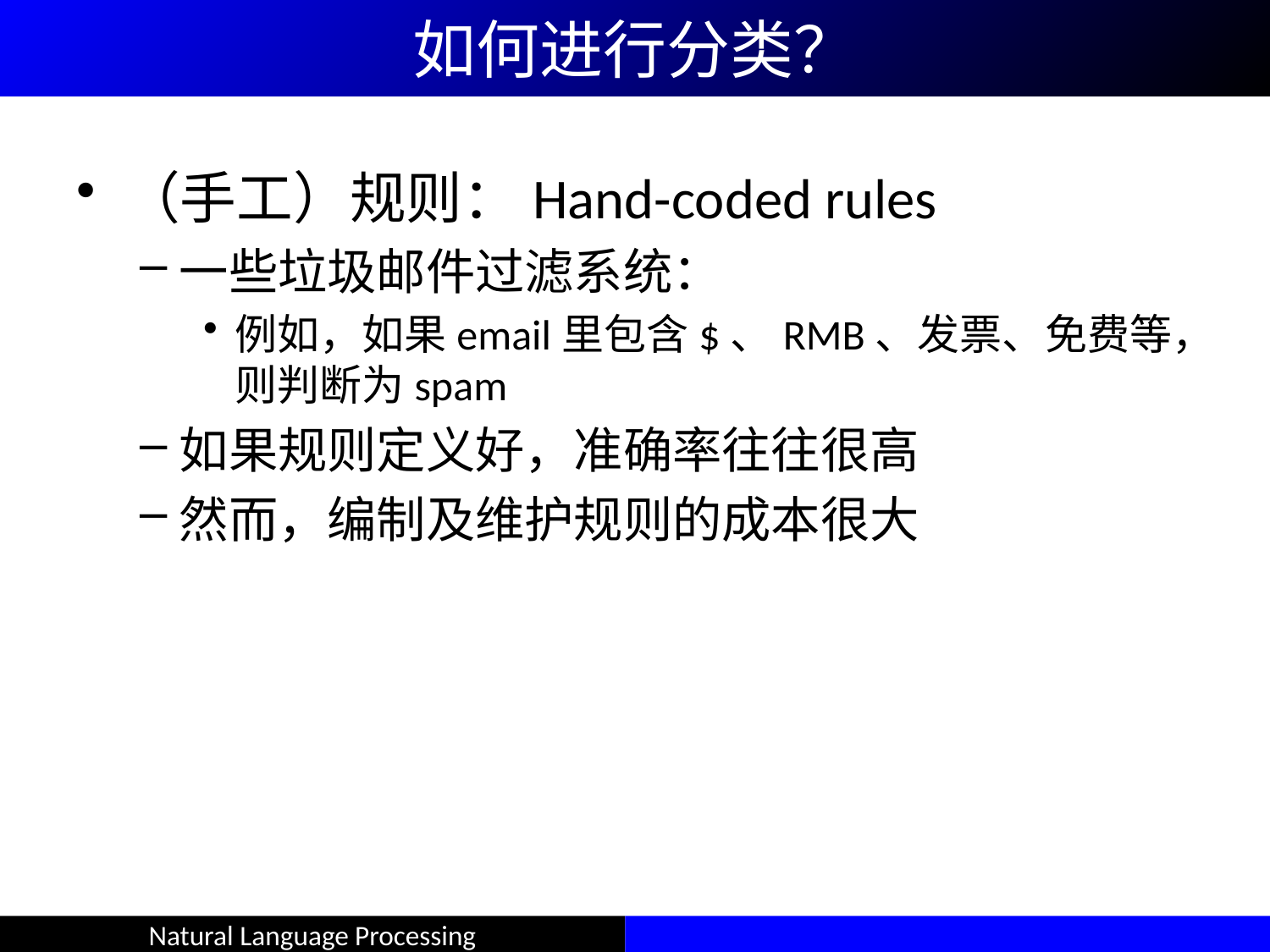

如何进行分类？
（手工）规则：Hand-coded rules
一些垃圾邮件过滤系统：
例如，如果email里包含$、RMB、发票、免费等，则判断为spam
如果规则定义好，准确率往往很高
然而，编制及维护规则的成本很大